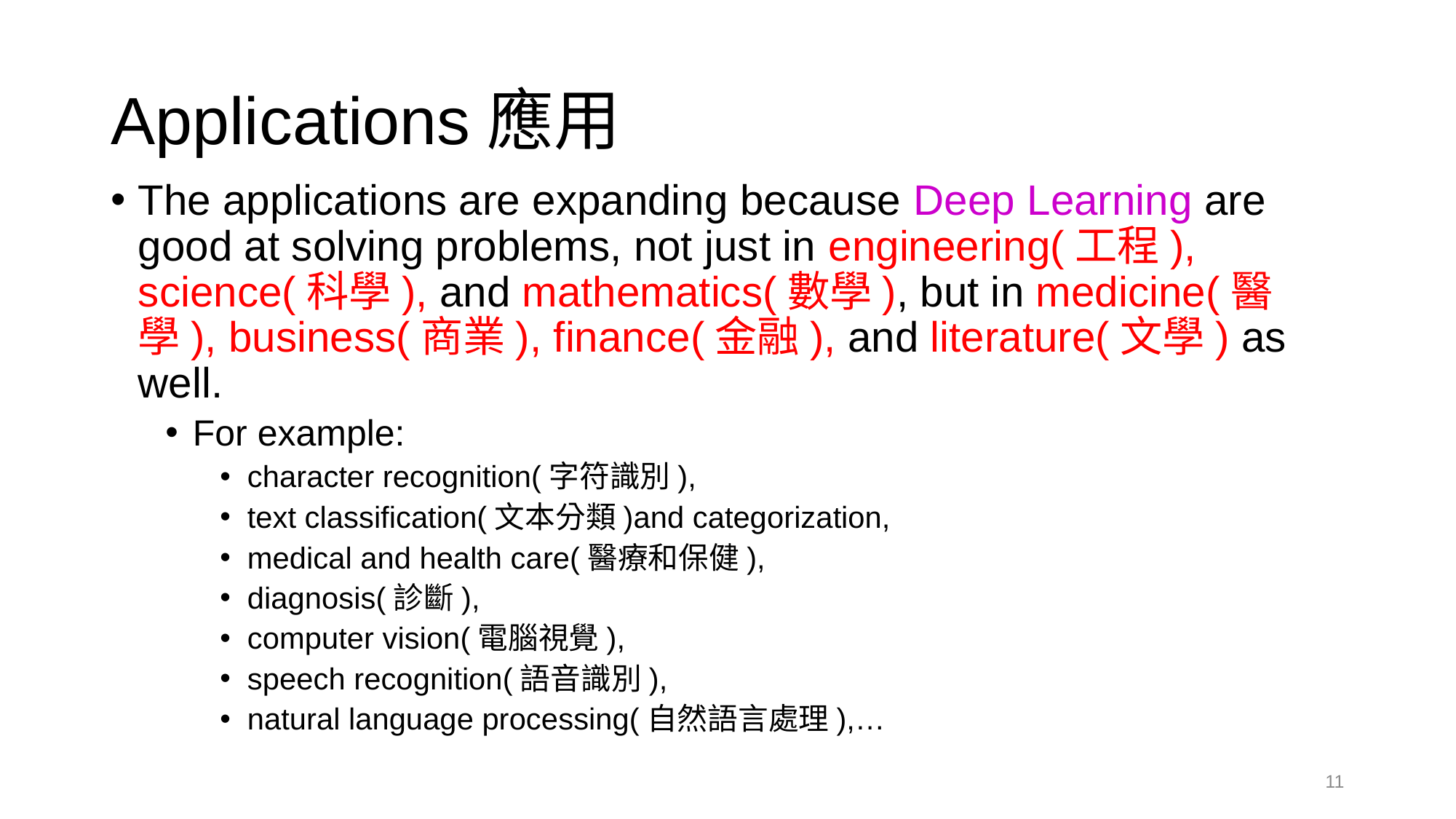

# Applications應用
The applications are expanding because Deep Learning are good at solving problems, not just in engineering(工程), science(科學), and mathematics(數學), but in medicine(醫學), business(商業), finance(金融), and literature(文學) as well.
For example:
character recognition(字符識別),
text classification(文本分類)and categorization,
medical and health care(醫療和保健),
diagnosis(診斷),
computer vision(電腦視覺),
speech recognition(語音識別),
natural language processing(自然語言處理),…

11